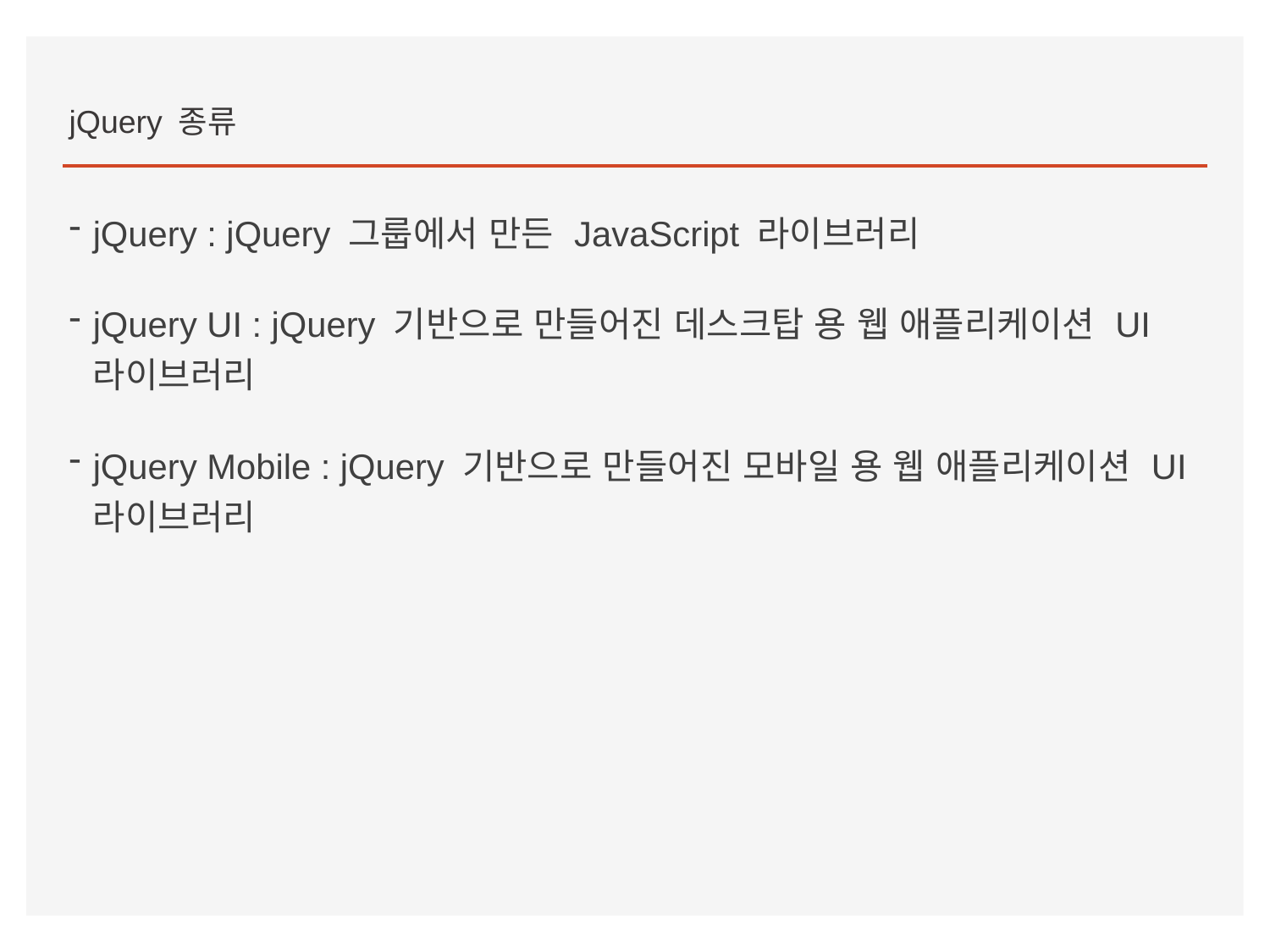

jQuery 종류
jQuery : jQuery 그룹에서 만든 JavaScript 라이브러리
jQuery UI : jQuery 기반으로 만들어진 데스크탑 용 웹 애플리케이션 UI 라이브러리
jQuery Mobile : jQuery 기반으로 만들어진 모바일 용 웹 애플리케이션 UI 라이브러리